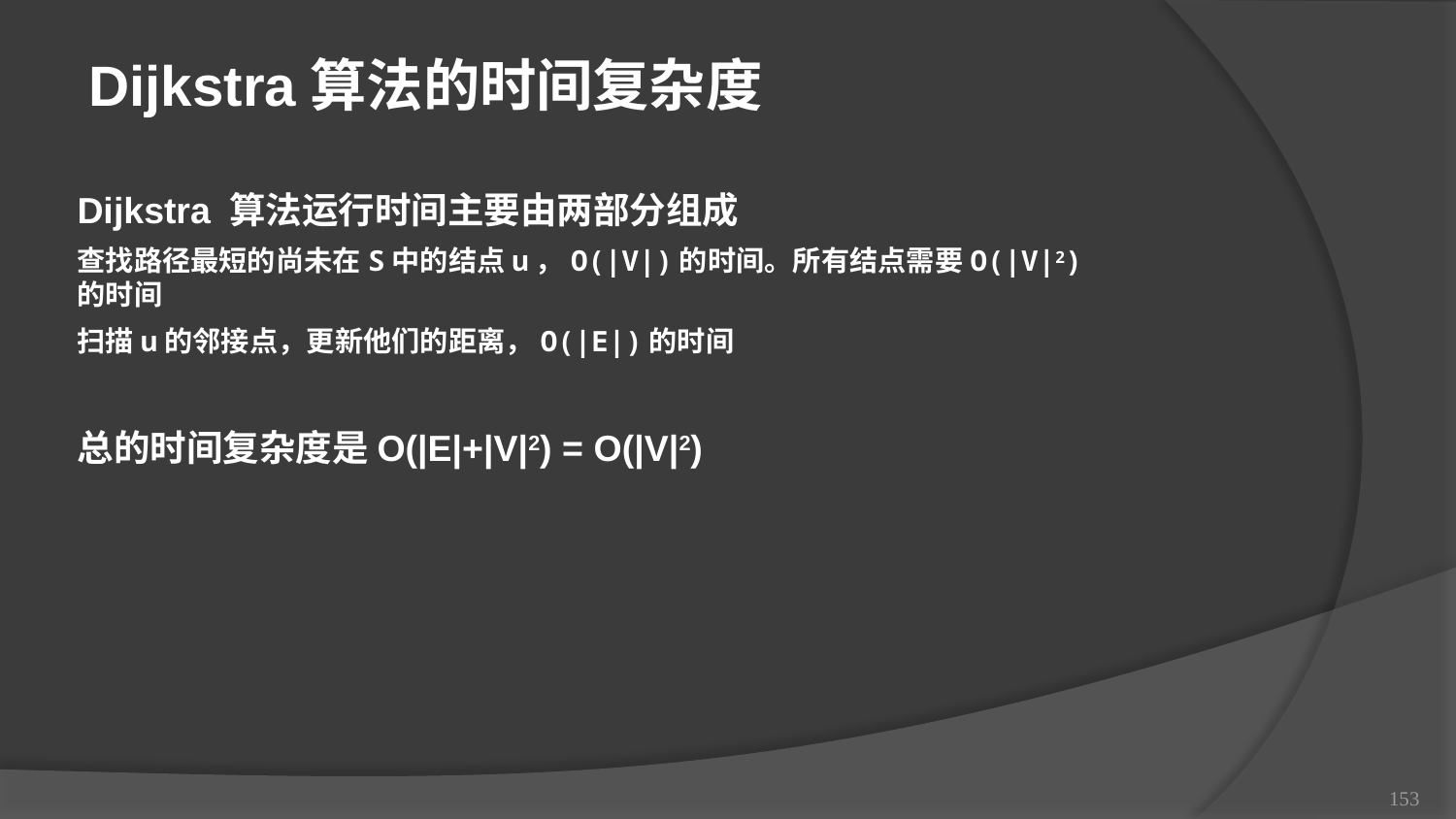

Dijkstra算法的时间复杂度
Dijkstra 算法运行时间主要由两部分组成
查找路径最短的尚未在S中的结点u，O(|V|)的时间。所有结点需要O(|V|2)的时间
扫描u的邻接点，更新他们的距离，O(|E|)的时间

总的时间复杂度是O(|E|+|V|2) = O(|V|2)
153